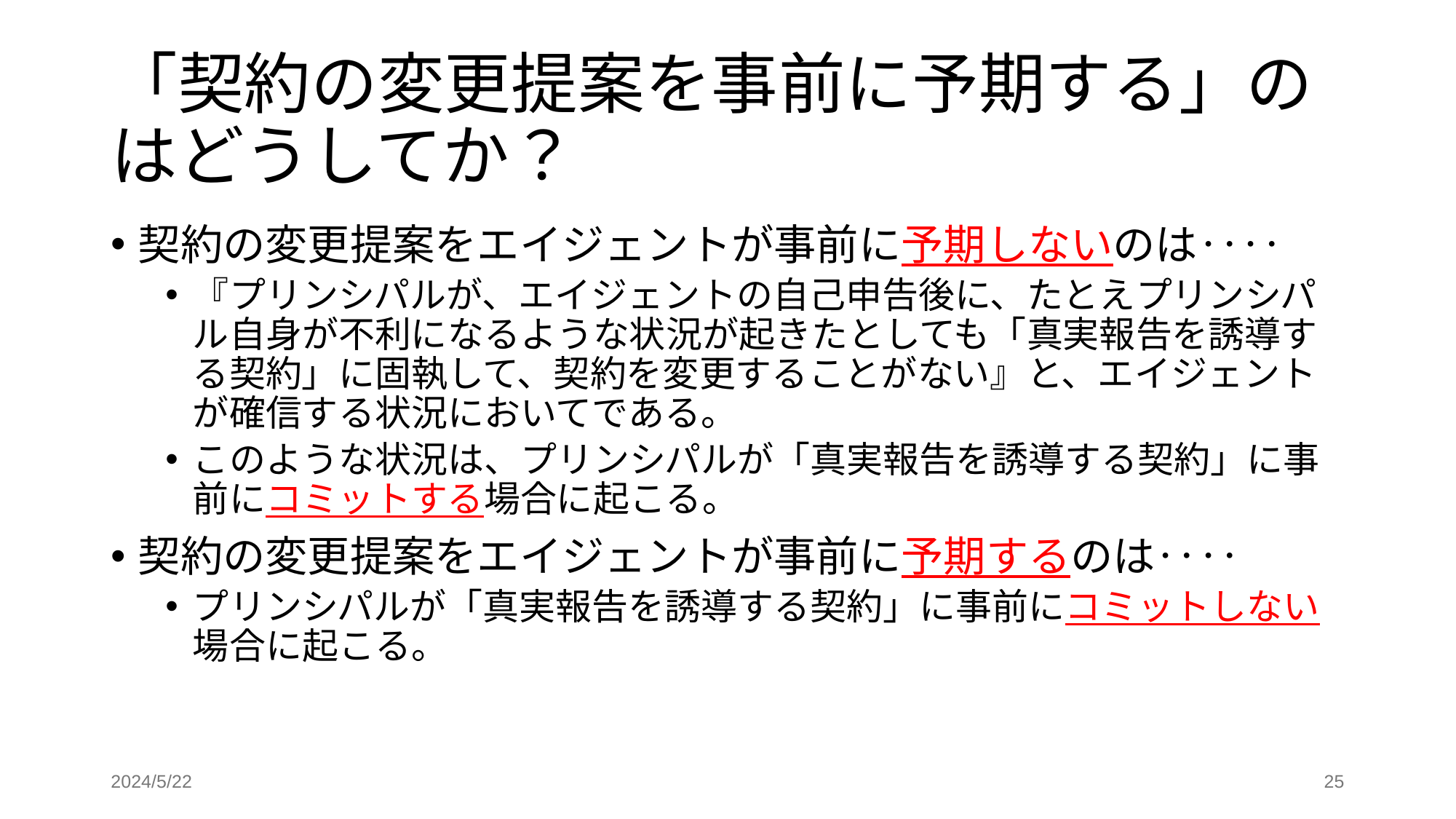

# 「契約の変更提案を事前に予期する」のはどうしてか？
契約の変更提案をエイジェントが事前に予期しないのは‥‥
『プリンシパルが、エイジェントの自己申告後に、たとえプリンシパル自身が不利になるような状況が起きたとしても「真実報告を誘導する契約」に固執して、契約を変更することがない』と、エイジェントが確信する状況においてである。
このような状況は、プリンシパルが「真実報告を誘導する契約」に事前にコミットする場合に起こる。
契約の変更提案をエイジェントが事前に予期するのは‥‥
プリンシパルが「真実報告を誘導する契約」に事前にコミットしない場合に起こる。
2024/5/22
25